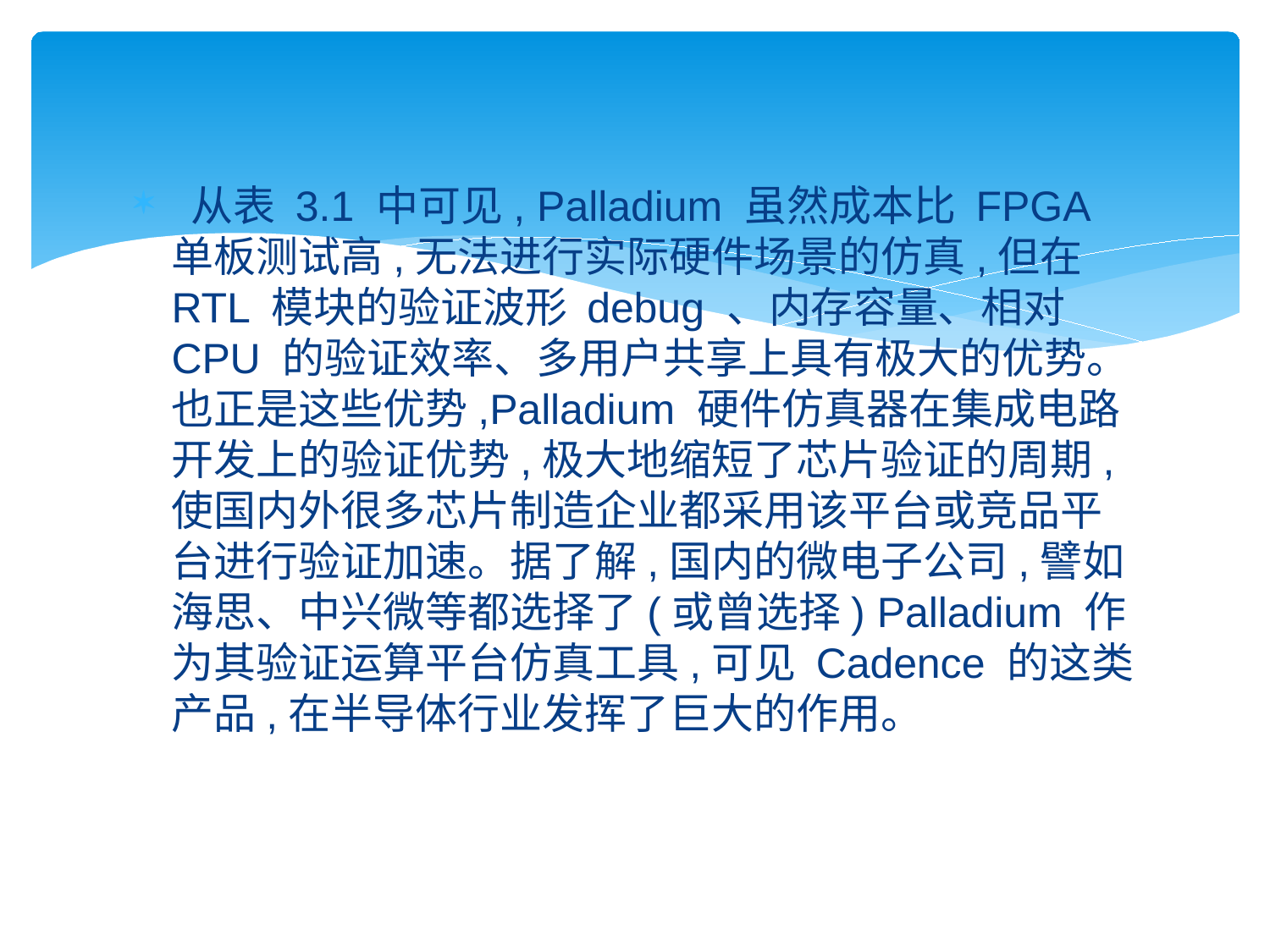

#
 从表 3.1 中可见, Palladium 虽然成本比 FPGA 单板测试高,无法进行实际硬件场景的仿真,但在 RTL 模块的验证波形 debug 、内存容量、相对 CPU 的验证效率、多用户共享上具有极大的优势。也正是这些优势,Palladium 硬件仿真器在集成电路开发上的验证优势,极大地缩短了芯片验证的周期,使国内外很多芯片制造企业都采用该平台或竞品平台进行验证加速。据了解,国内的微电子公司,譬如海思、中兴微等都选择了(或曾选择) Palladium 作为其验证运算平台仿真工具,可见 Cadence 的这类产品,在半导体行业发挥了巨大的作用。